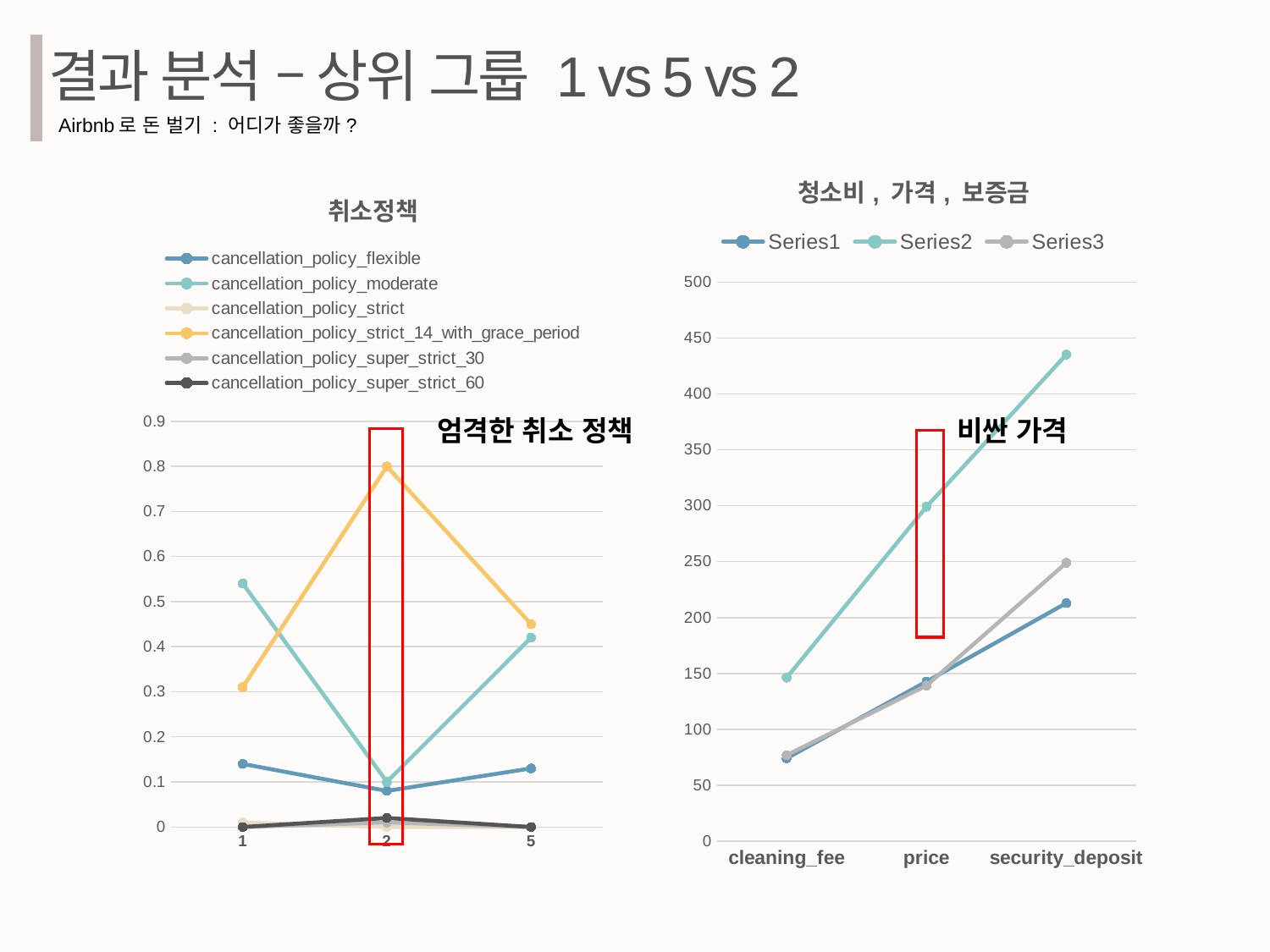

결과 분석 – 상위 그룹 1 vs 5 vs 2
Airbnb로 돈 벌기 : 어디가 좋을까?

### Chart: 청소비, 가격, 보증금

| Category |  |  |  |
|---|---|---|---|
| cleaning_fee | 74.16 | 146.23 | 76.97 |
| price | 142.71 | 299.07 | 139.15 |
| security_deposit | 212.9 | 435.12 | 248.94 |

### Chart: 취소정책

| Category | cancellation_policy_flexible | cancellation_policy_moderate | cancellation_policy_strict | cancellation_policy_strict_14_with_grace_period | cancellation_policy_super_strict_30 | cancellation_policy_super_strict_60 |
|---|---|---|---|---|---|---|
| 1 | 0.14 | 0.54 | 0.01 | 0.31 | 0.0 | 0.0 |
| 2 | 0.08 | 0.1 | 0.0 | 0.8 | 0.01 | 0.02 |
| 5 | 0.13 | 0.42 | 0.0 | 0.45 | 0.0 | 0.0 |
엄격한 취소 정책

비싼 가격